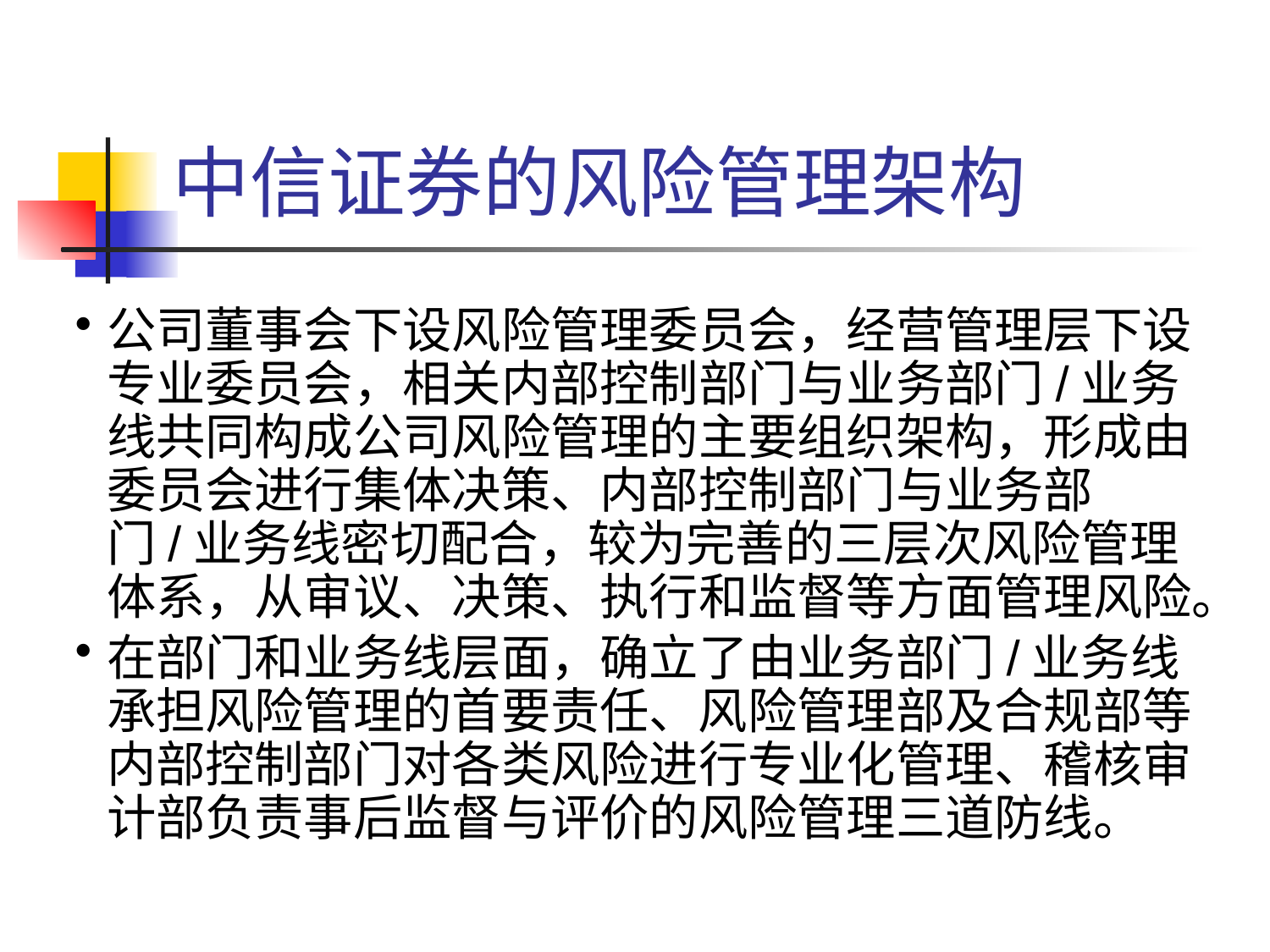

# 中信证券的风险管理架构
公司董事会下设风险管理委员会，经营管理层下设专业委员会，相关内部控制部门与业务部门/业务线共同构成公司风险管理的主要组织架构，形成由委员会进行集体决策、内部控制部门与业务部门/业务线密切配合，较为完善的三层次风险管理体系，从审议、决策、执行和监督等方面管理风险。
在部门和业务线层面，确立了由业务部门/业务线承担风险管理的首要责任、风险管理部及合规部等内部控制部门对各类风险进行专业化管理、稽核审计部负责事后监督与评价的风险管理三道防线。